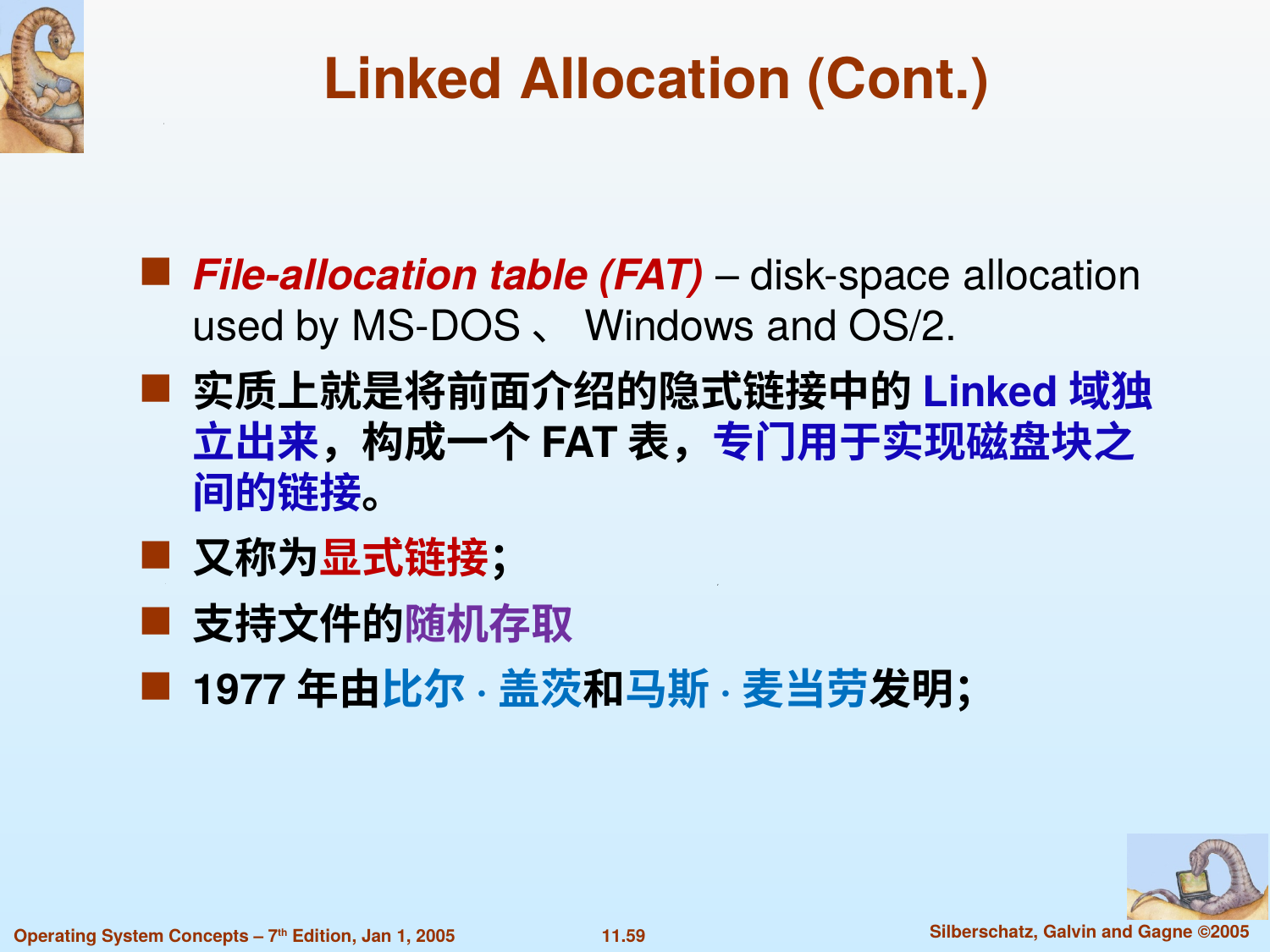

Linked Allocation (Cont.)
File-allocation table (FAT) – disk-space allocation used by MS-DOS、Windows and OS/2.
实质上就是将前面介绍的隐式链接中的Linked域独立出来，构成一个FAT表，专门用于实现磁盘块之间的链接。
又称为显式链接；
支持文件的随机存取
1977年由比尔·盖茨和马斯·麦当劳发明；